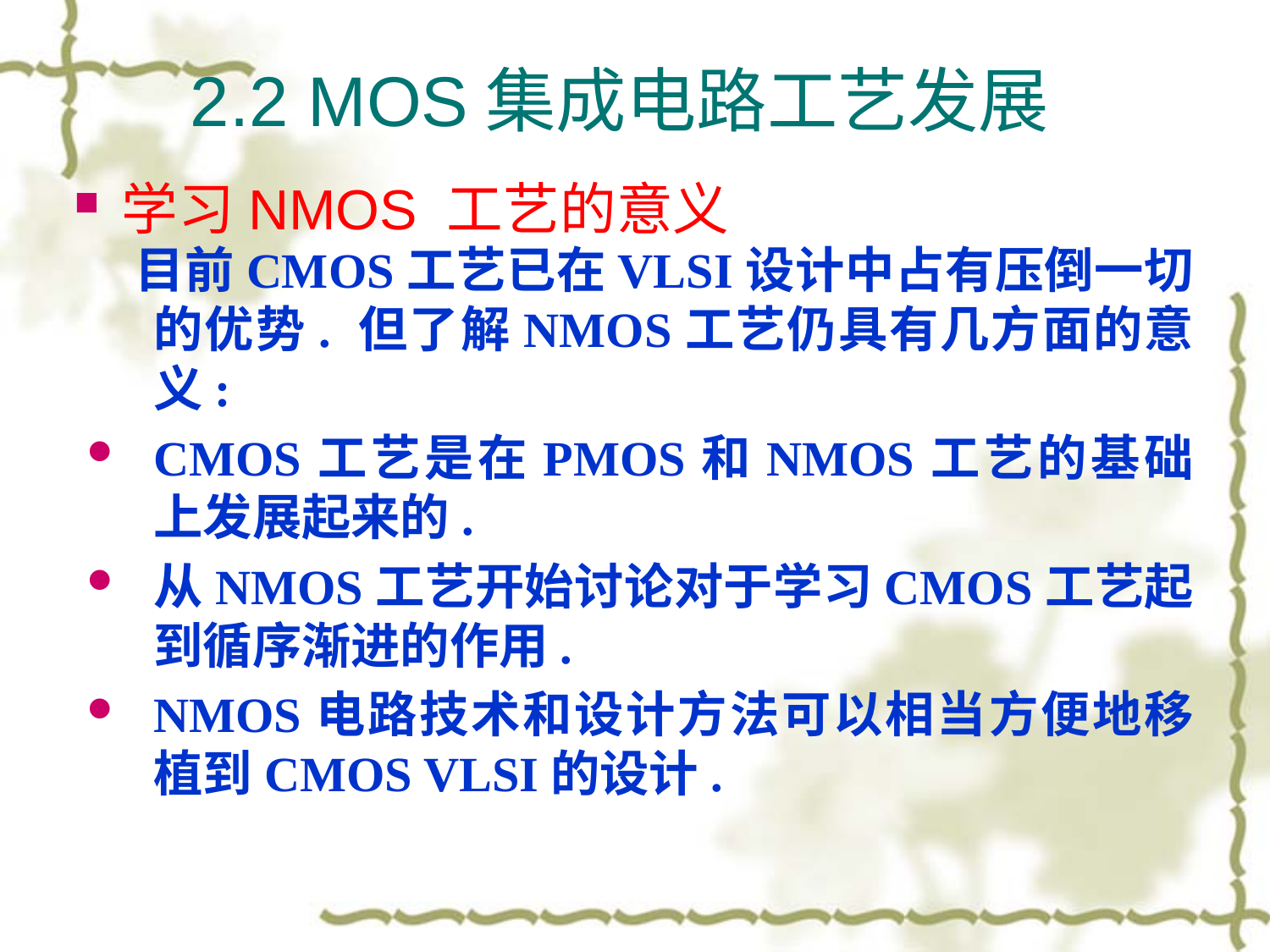

2.2 MOS集成电路工艺发展
学习NMOS 工艺的意义
   目前CMOS工艺已在VLSI设计中占有压倒一切的优势. 但了解NMOS工艺仍具有几方面的意义:
CMOS工艺是在PMOS和NMOS工艺的基础上发展起来的.
从NMOS工艺开始讨论对于学习CMOS工艺起到循序渐进的作用.
NMOS电路技术和设计方法可以相当方便地移植到CMOS VLSI的设计.
37